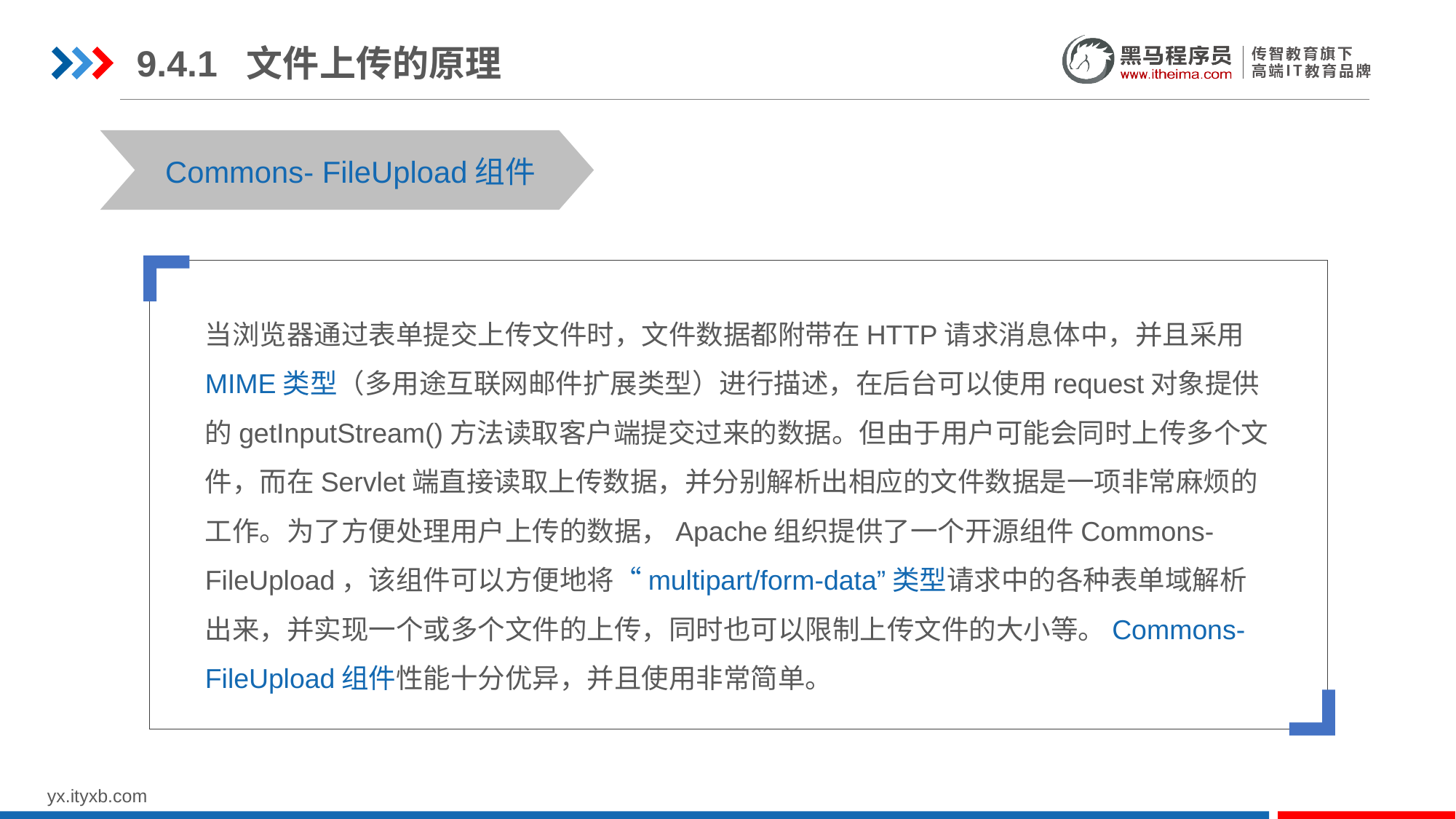

9.4.1  文件上传的原理

Commons- FileUpload组件

当浏览器通过表单提交上传文件时，文件数据都附带在HTTP请求消息体中，并且采用MIME类型（多用途互联网邮件扩展类型）进行描述，在后台可以使用request对象提供的getInputStream()方法读取客户端提交过来的数据。但由于用户可能会同时上传多个文件，而在Servlet端直接读取上传数据，并分别解析出相应的文件数据是一项非常麻烦的工作。为了方便处理用户上传的数据，Apache组织提供了一个开源组件Commons- FileUpload，该组件可以方便地将“multipart/form-data”类型请求中的各种表单域解析出来，并实现一个或多个文件的上传，同时也可以限制上传文件的大小等。Commons-FileUpload组件性能十分优异，并且使用非常简单。